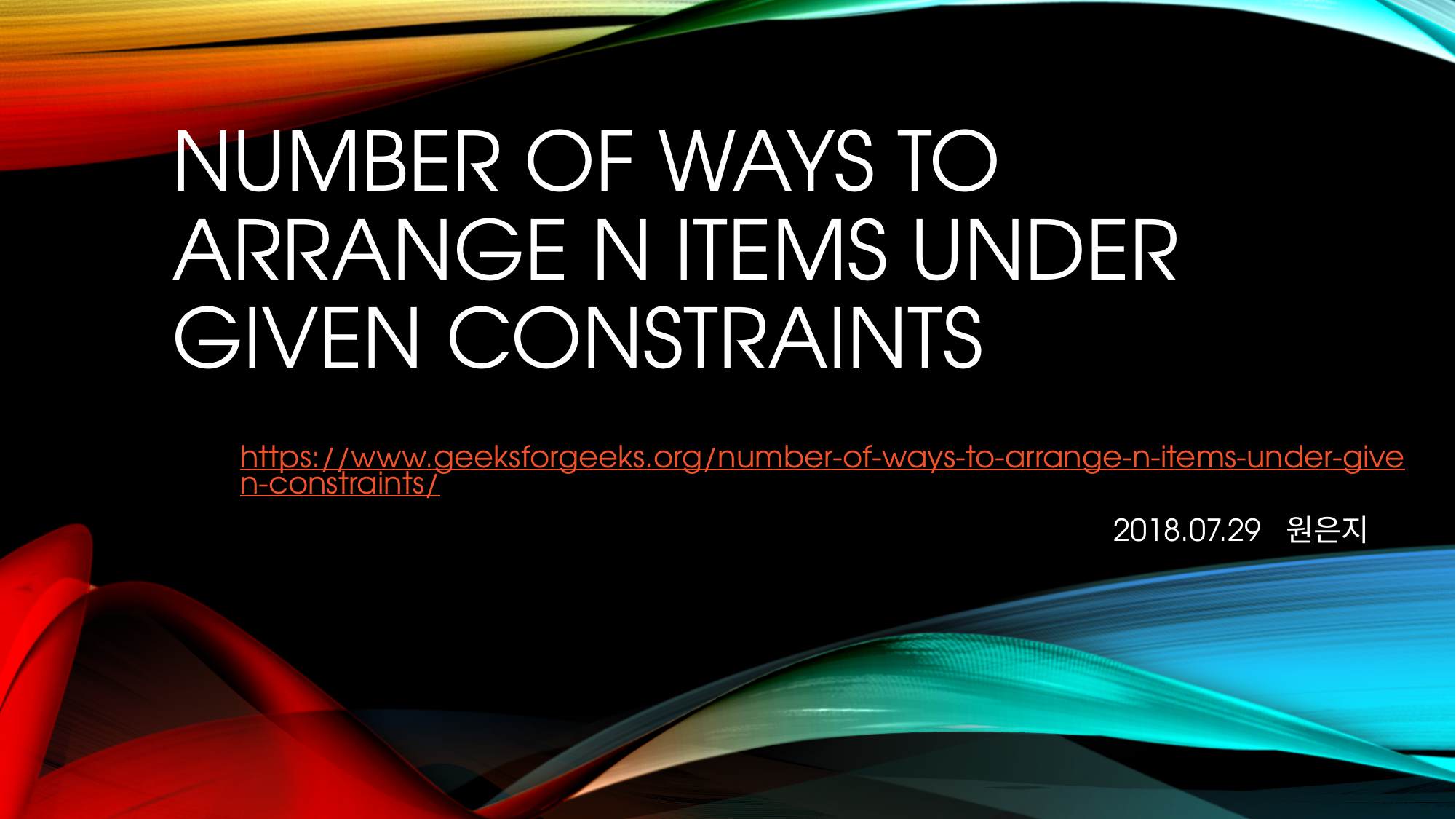

# Number of ways to arrange N items under given constraints
https://www.geeksforgeeks.org/number-of-ways-to-arrange-n-items-under-given-constraints/
								2018.07.29  원은지